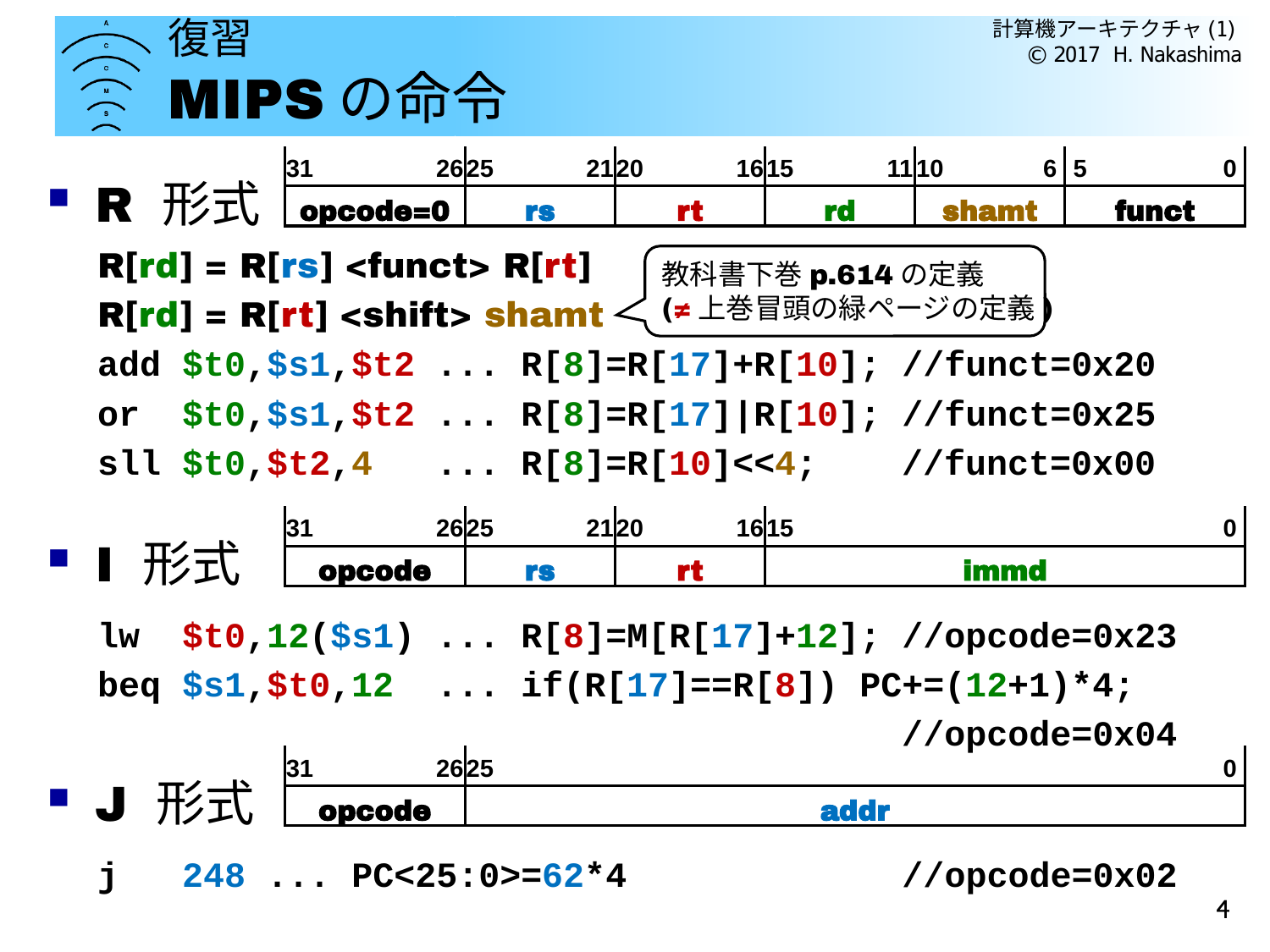

計算機アーキテクチャ(1)  © 2017  H. Nakashima
# 復習 MIPSの命令
31
26
25
21
20
16
15
11
10
6
5
0
rs
opcode=0
rt
funct
rd
shamt
R 形式
R[rd] = R[rs] <funct> R[rt]
R[rd] = R[rt] <shift> shamt
add $t0,$s1,$t2 ... R[8]=R[17]+R[10]; //funct=0x20
or  $t0,$s1,$t2 ... R[8]=R[17]|R[10]; //funct=0x25
sll $t0,$t2,4   ... R[8]=R[10]<<4;    //funct=0x00
教科書下巻p.614の定義
(≠上巻冒頭の緑ページの定義)
31
26
25
21
20
16
15
0
rs
opcode
rt
immd
I 形式
lw  $t0,12($s1) ... R[8]=M[R[17]+12]; //opcode=0x23
beq $s1,$t0,12  ... if(R[17]==R[8]) PC+=(12+1)*4;
                                      //opcode=0x04
31
26
25
0
J 形式
addr
opcode
j   248 ... PC<25:0>=62*4             //opcode=0x02
4